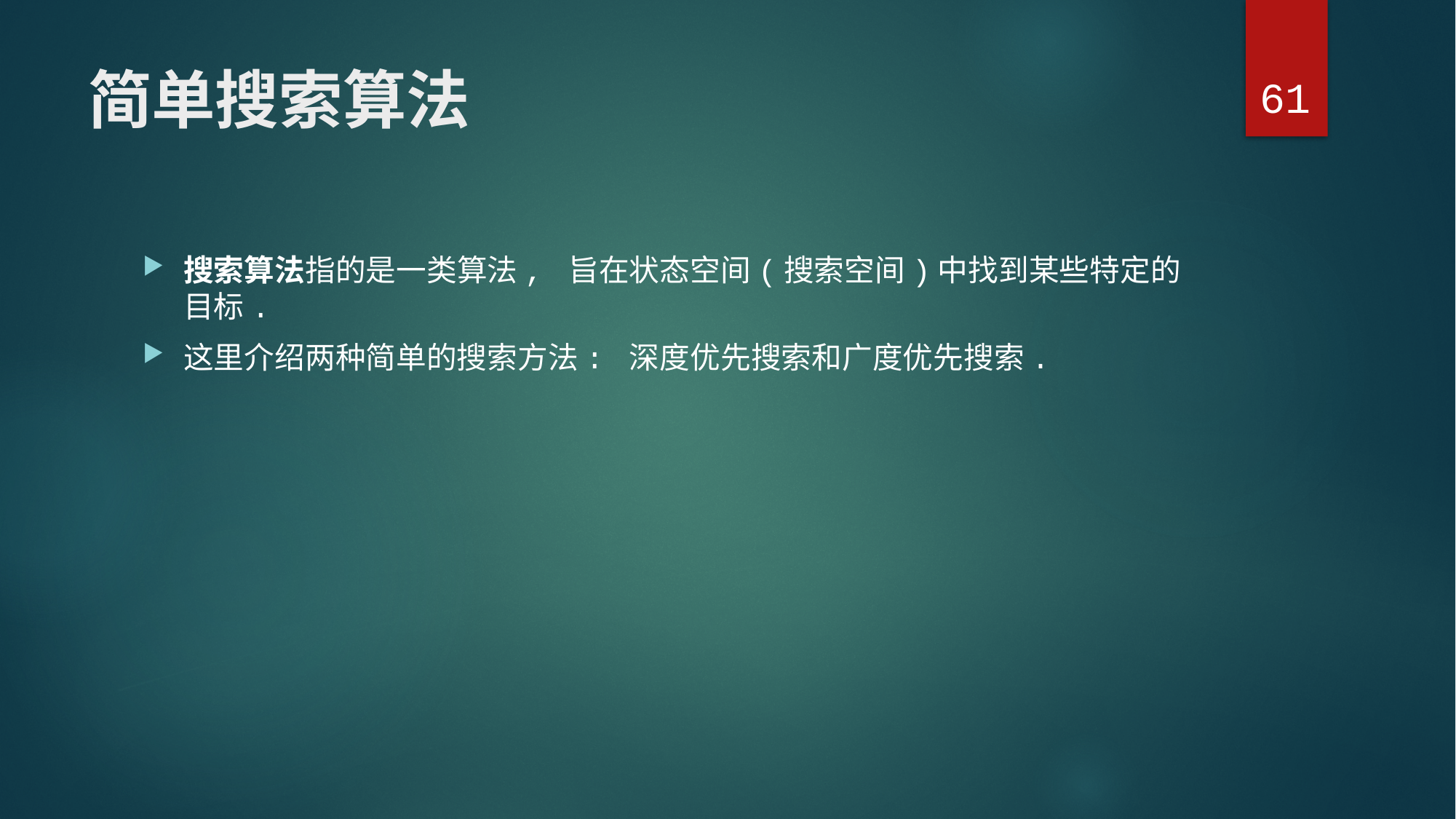

61
# 简单搜索算法
搜索算法指的是一类算法, 旨在状态空间(搜索空间)中找到某些特定的目标.
这里介绍两种简单的搜索方法: 深度优先搜索和广度优先搜索.